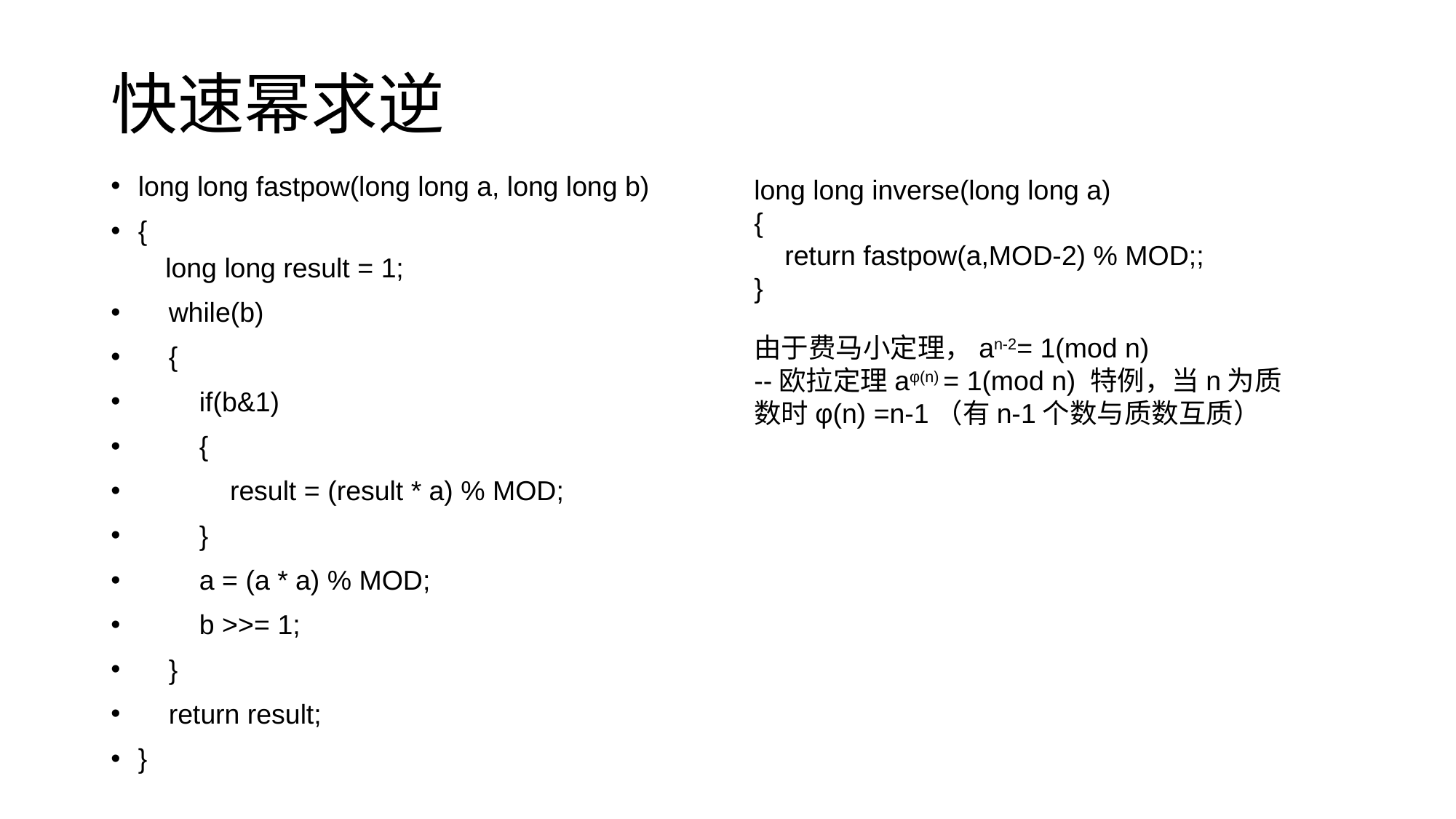

# 快速幂求逆
long long fastpow(long long a, long long b)
{
long long result = 1;
    while(b)
    {
        if(b&1)
        {
            result = (result * a) % MOD;
        }
        a = (a * a) % MOD;
        b >>= 1;
    }
    return result;
}
long long inverse(long long a)
{
    return fastpow(a,MOD-2) % MOD;;
}
由于费马小定理，an-2= 1(mod n)
--欧拉定理aφ(n) = 1(mod n) 特例，当n为质数时φ(n) =n-1（有n-1个数与质数互质）